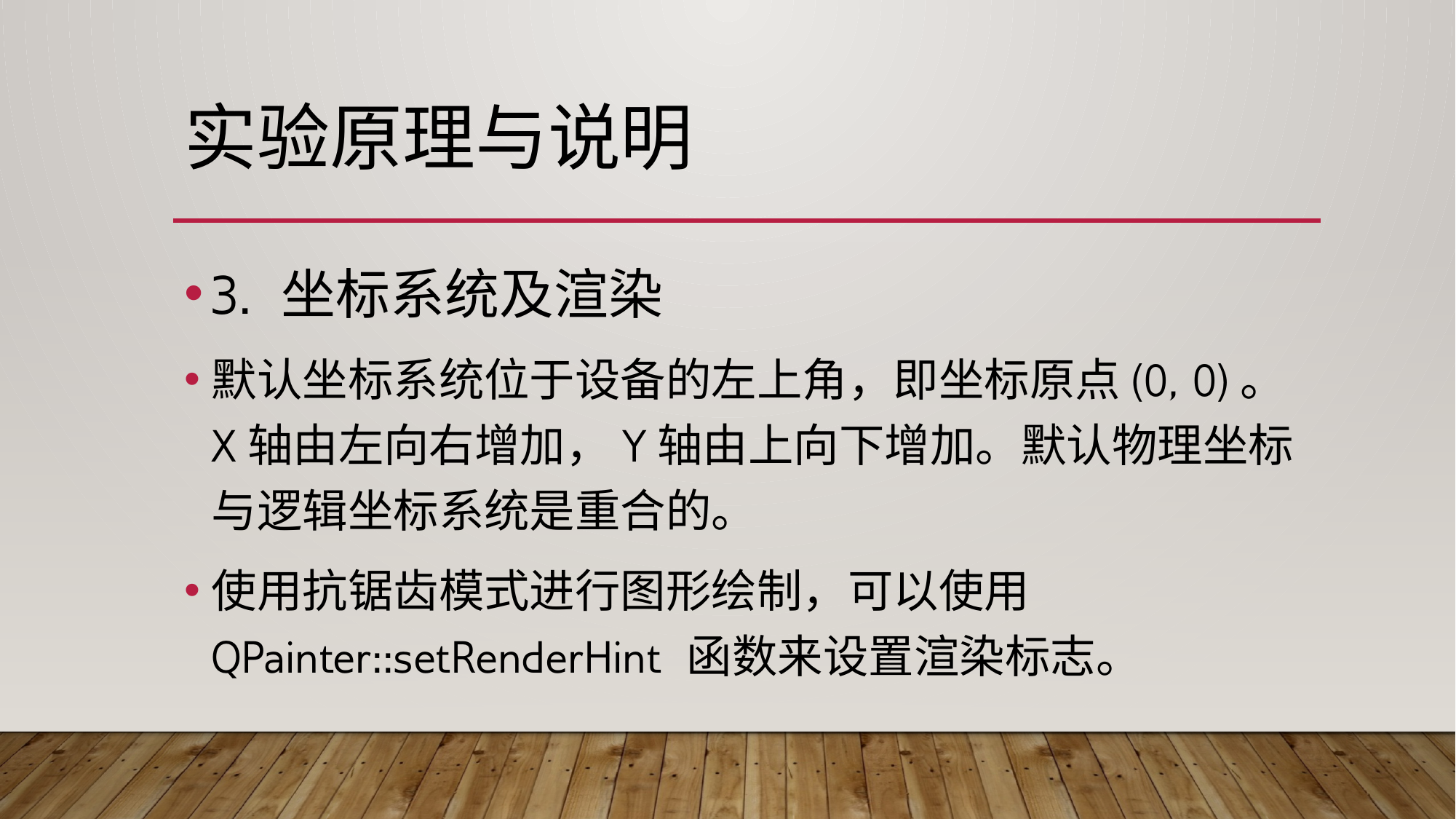

# 实验原理与说明
3. 坐标系统及渲染
默认坐标系统位于设备的左上角，即坐标原点(0, 0)。X轴由左向右增加，Y轴由上向下增加。默认物理坐标与逻辑坐标系统是重合的。
使用抗锯齿模式进行图形绘制，可以使用 QPainter::setRenderHint 函数来设置渲染标志。